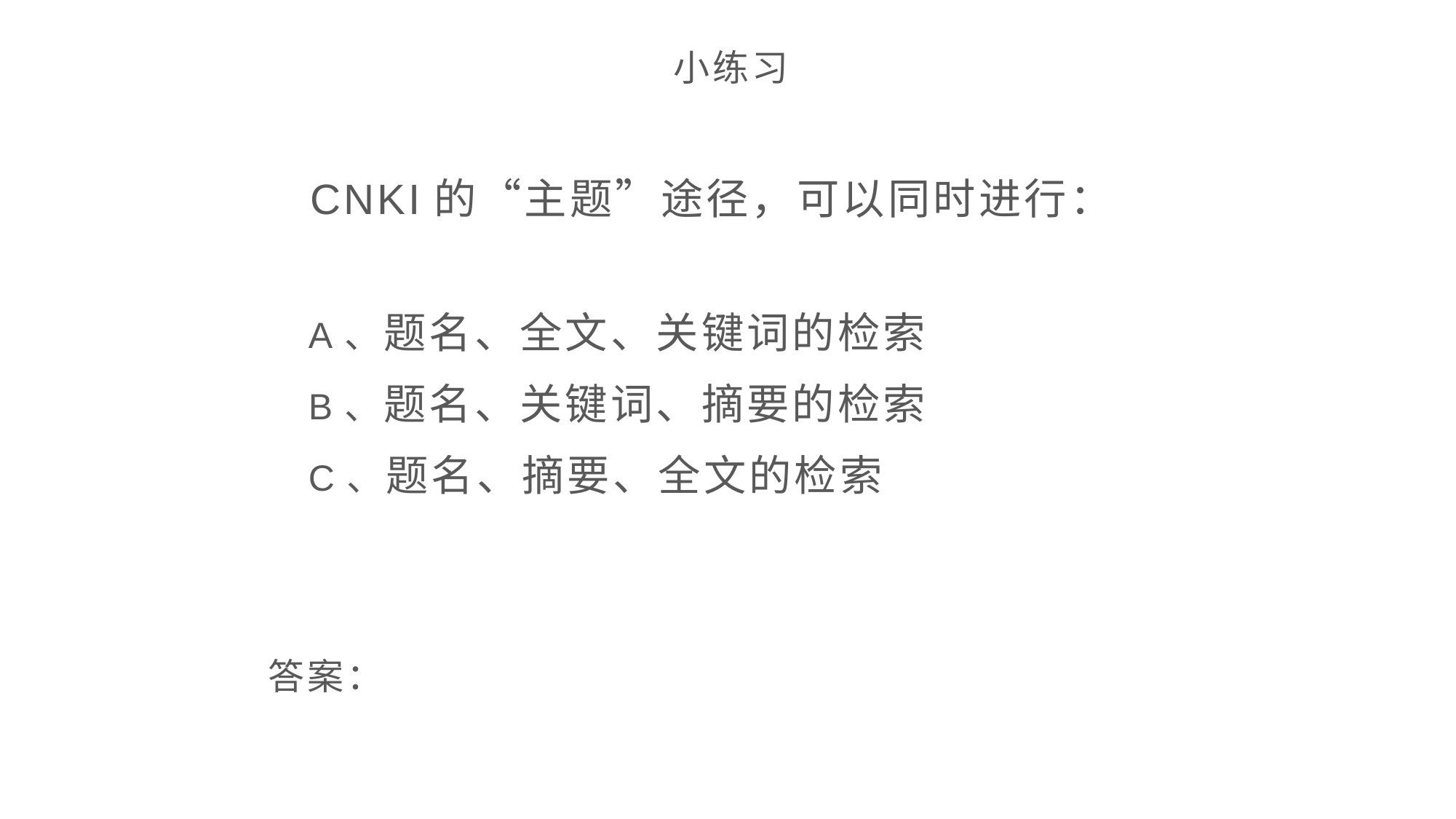

小练习

                   CNKI的“主题”途径，可以同时进行：

                   A、题名、全文、关键词的检索
                   B、题名、关键词、摘要的检索
                   C、题名、摘要、全文的检索

                  答案：